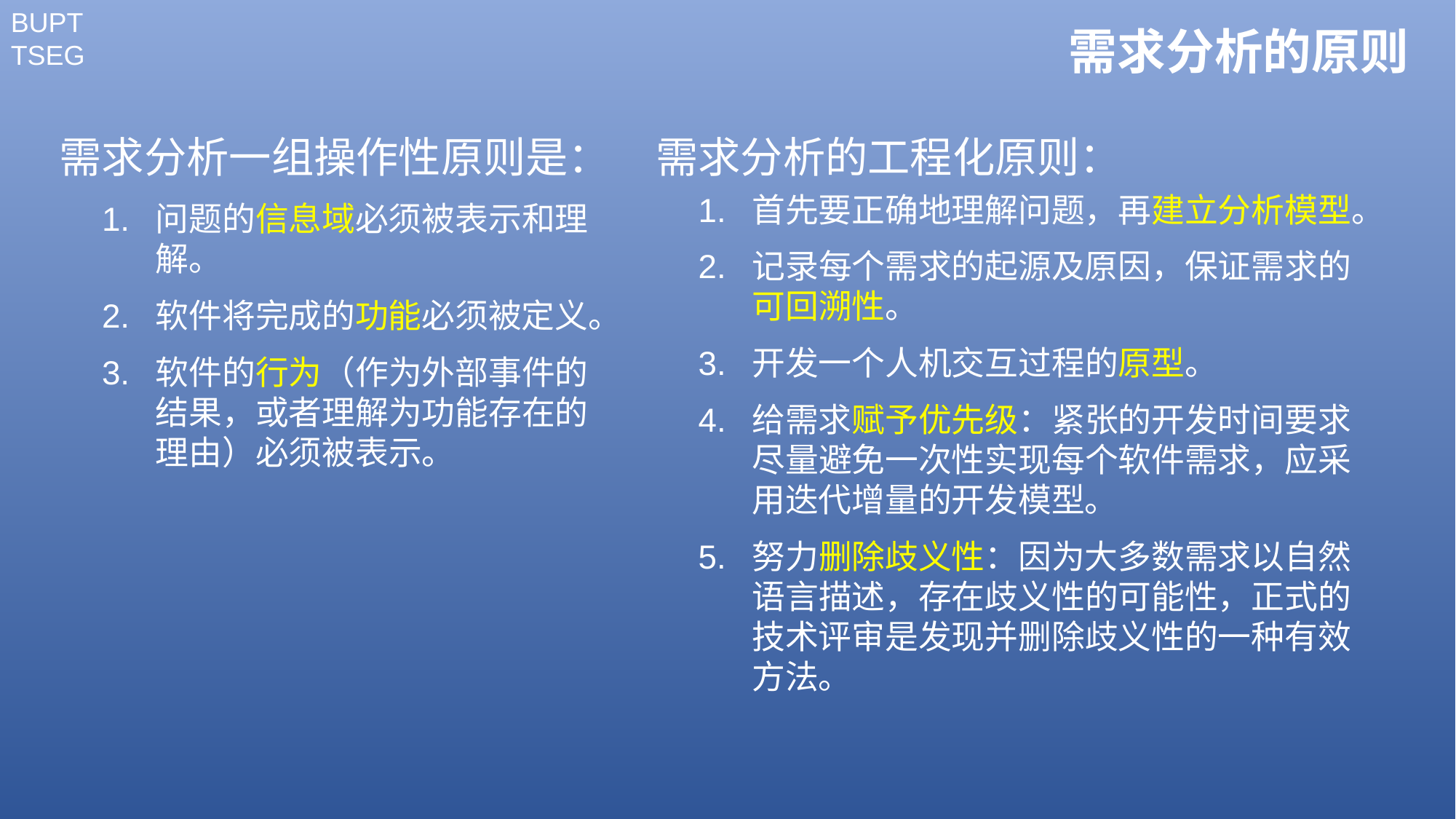

# 需求分析的原则
需求分析一组操作性原则是：
问题的信息域必须被表示和理解。
软件将完成的功能必须被定义。
软件的行为（作为外部事件的结果，或者理解为功能存在的理由）必须被表示。
需求分析的工程化原则：
首先要正确地理解问题，再建立分析模型。
记录每个需求的起源及原因，保证需求的可回溯性。
开发一个人机交互过程的原型。
给需求赋予优先级：紧张的开发时间要求尽量避免一次性实现每个软件需求，应采用迭代增量的开发模型。
努力删除歧义性：因为大多数需求以自然语言描述，存在歧义性的可能性，正式的技术评审是发现并删除歧义性的一种有效方法。